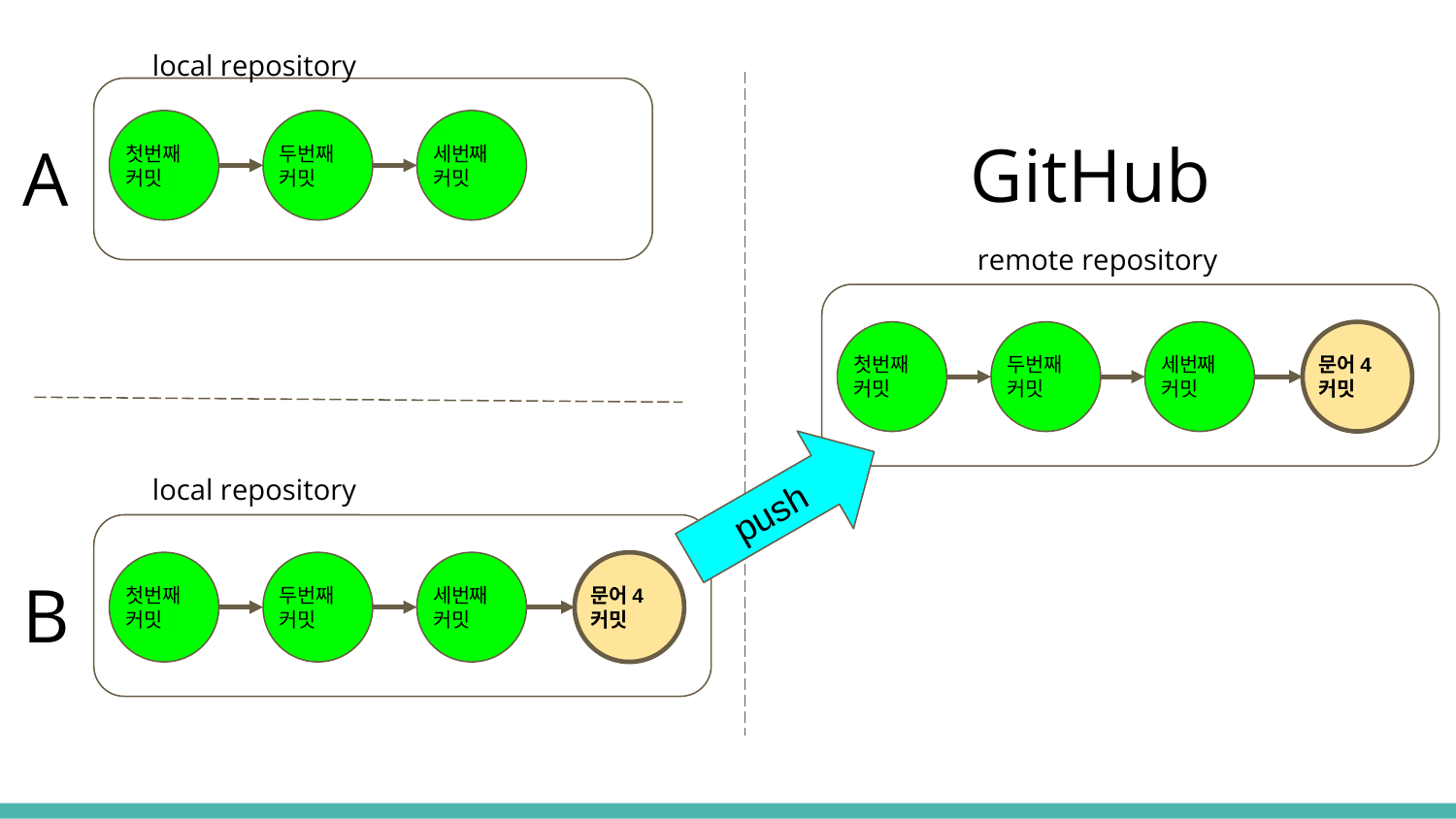

local repository

첫번째
커밋
두번째
커밋
세번째
커밋
GitHub
A
remote repository

첫번째
커밋
두번째
커밋
세번째
커밋
문어4
커밋
push
local repository

첫번째
커밋
두번째
커밋
세번째
커밋
문어4
커밋
B